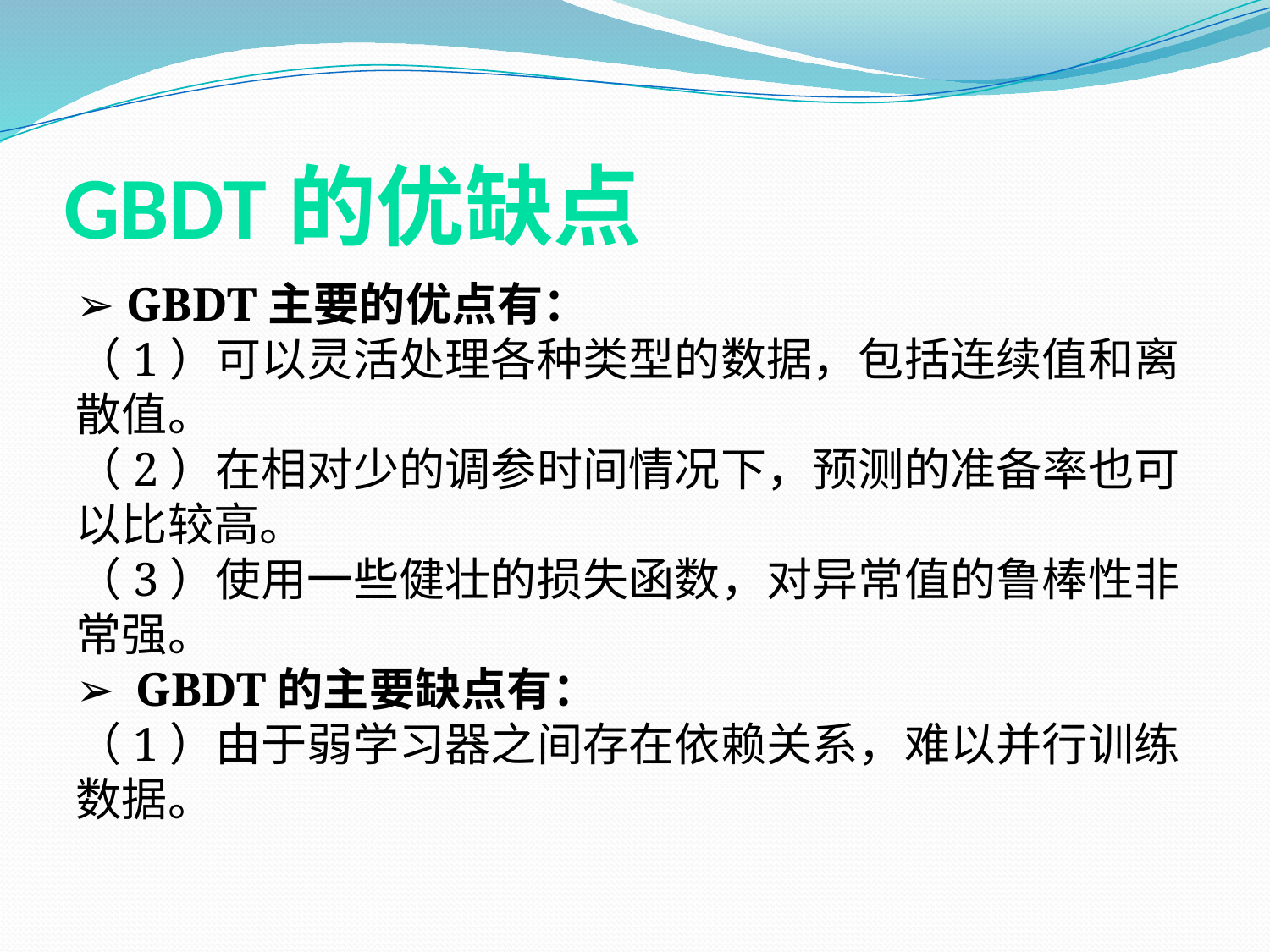

# gbdt的优缺点
➢ GBDT主要的优点有：
（1）可以灵活处理各种类型的数据，包括连续值和离散值。
（2）在相对少的调参时间情况下，预测的准备率也可以比较高。
（3）使用一些健壮的损失函数，对异常值的鲁棒性非常强。
➢ GBDT的主要缺点有：
（1）由于弱学习器之间存在依赖关系，难以并行训练数据。